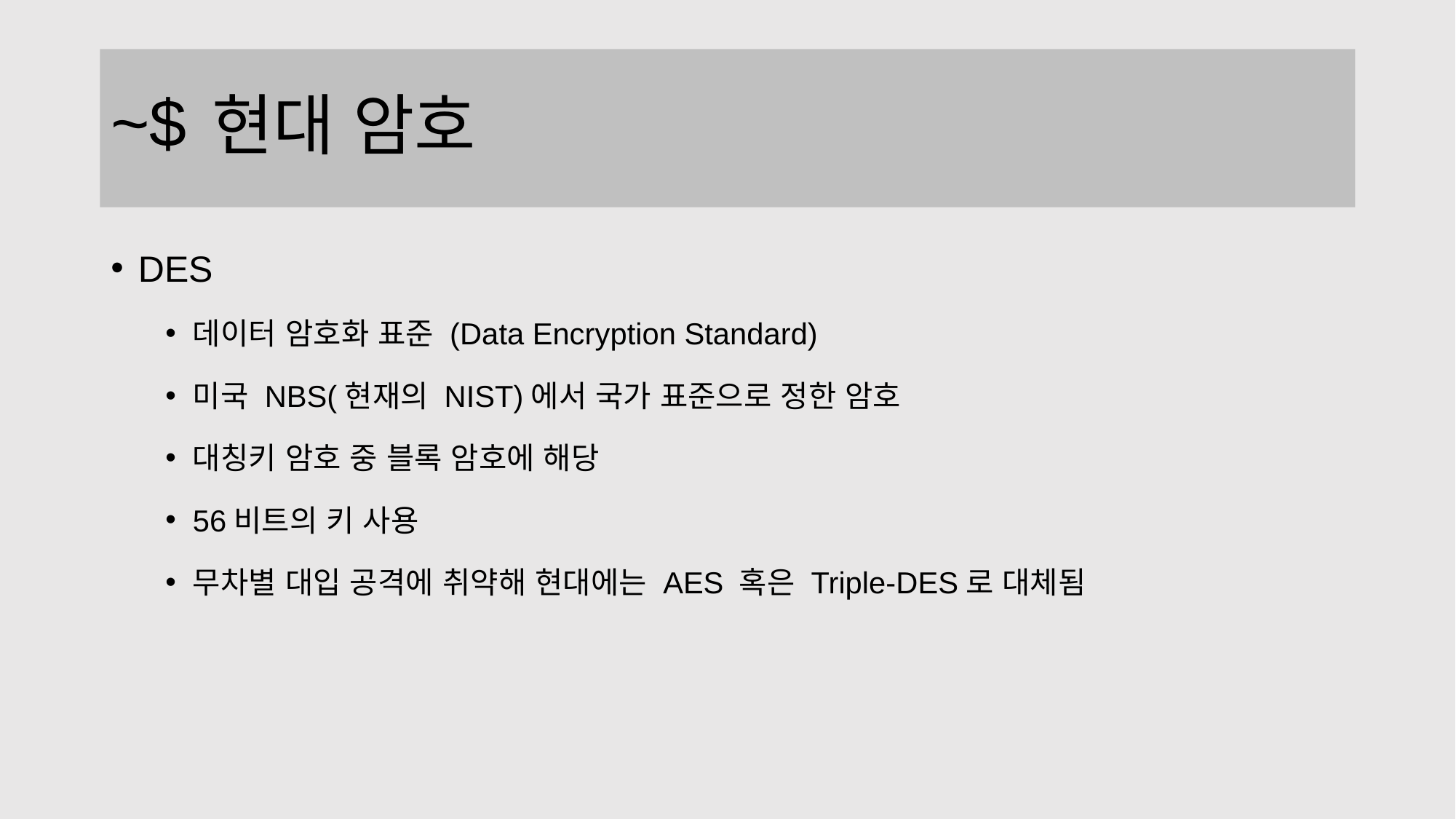

# 현대 암호
DES
데이터 암호화 표준 (Data Encryption Standard)
미국 NBS(현재의 NIST)에서 국가 표준으로 정한 암호
대칭키 암호 중 블록 암호에 해당
56비트의 키 사용
무차별 대입 공격에 취약해 현대에는 AES 혹은 Triple-DES로 대체됨